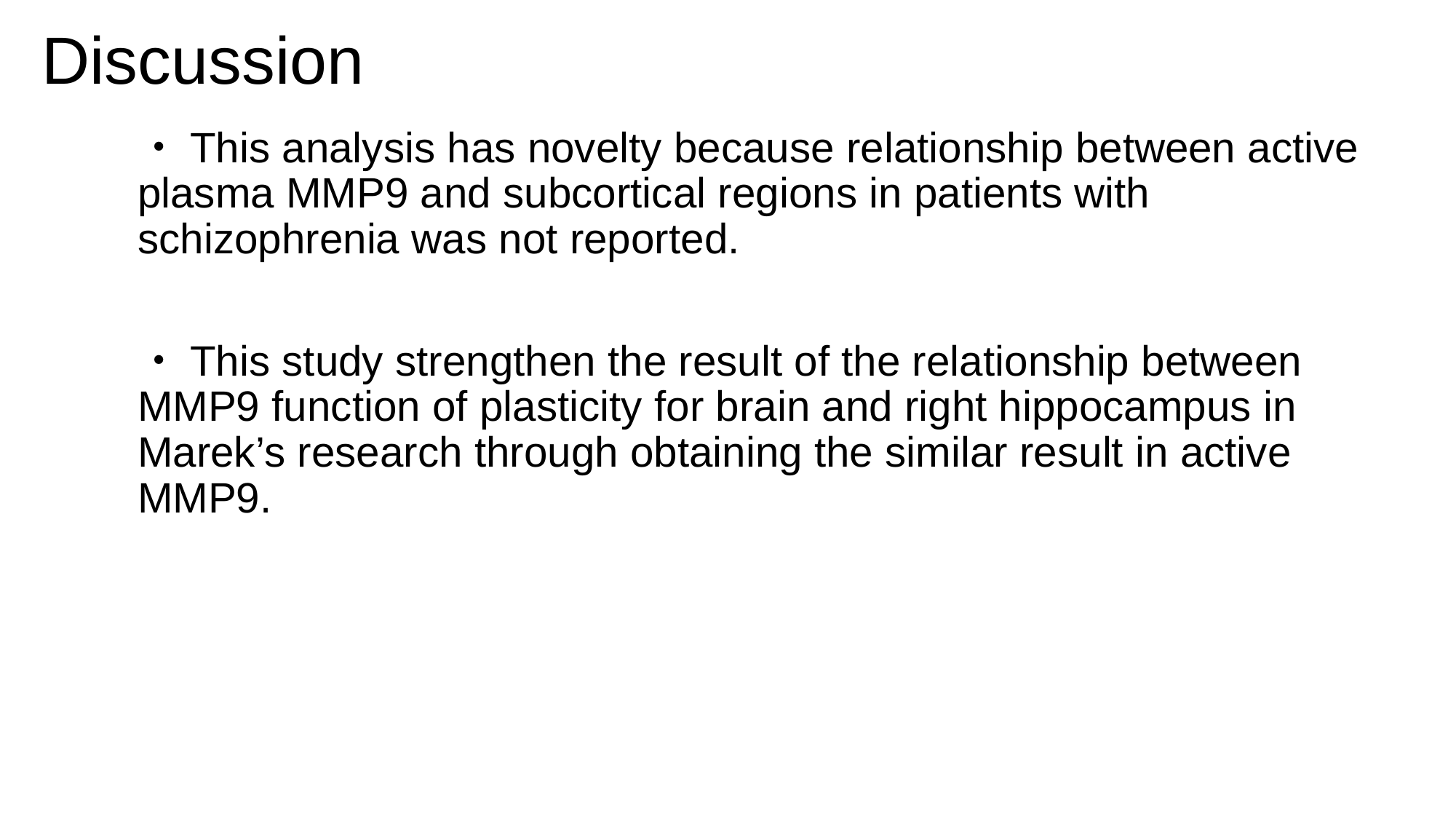

# Discussion
・This analysis has novelty because relationship between active plasma MMP9 and subcortical regions in patients with schizophrenia was not reported.

・This study strengthen the result of the relationship between MMP9 function of plasticity for brain and right hippocampus in Marek’s research through obtaining the similar result in active MMP9.